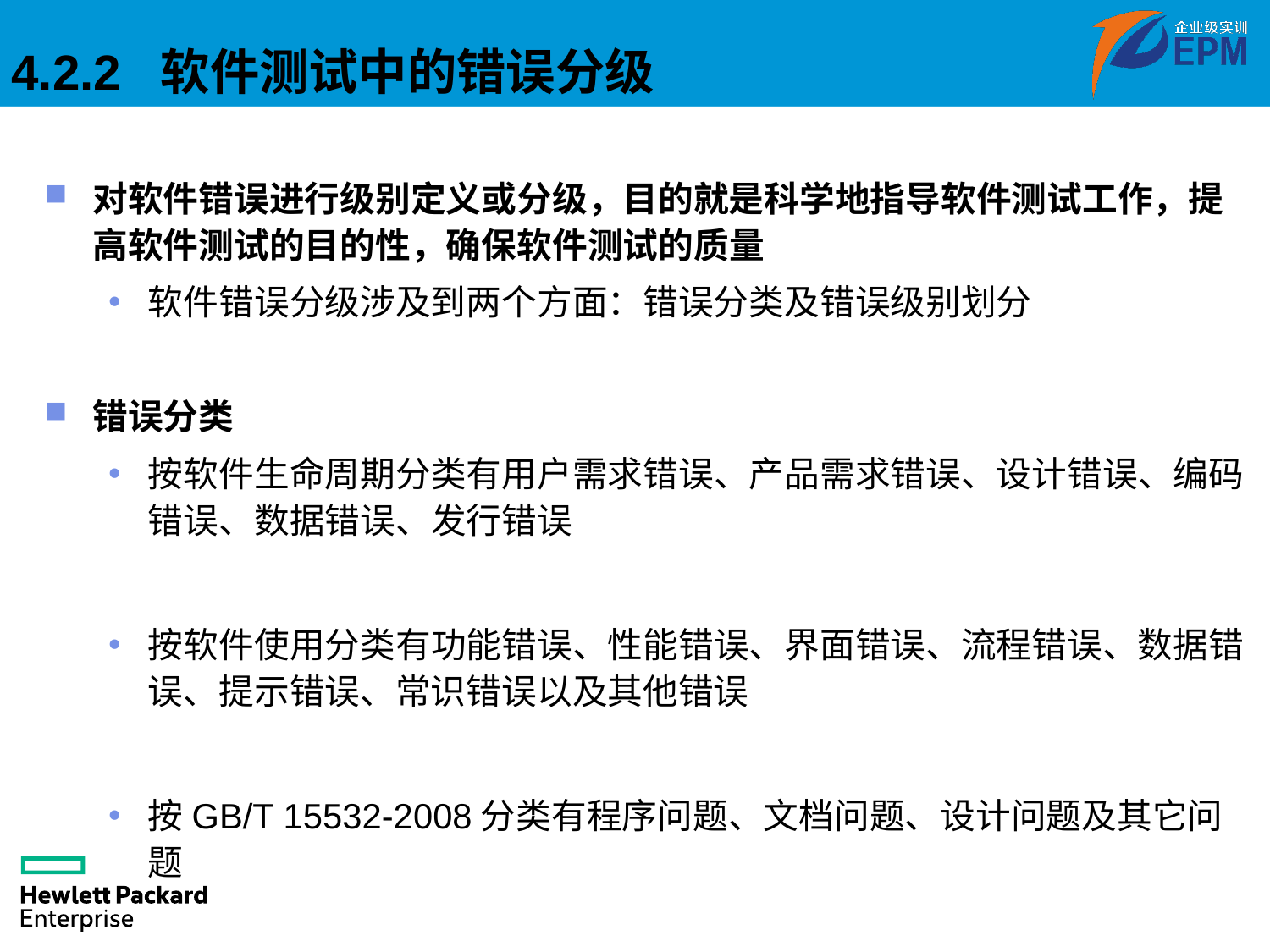

4.2.2  软件测试中的错误分级
对软件错误进行级别定义或分级，目的就是科学地指导软件测试工作，提高软件测试的目的性，确保软件测试的质量
软件错误分级涉及到两个方面：错误分类及错误级别划分

错误分类
按软件生命周期分类有用户需求错误、产品需求错误、设计错误、编码错误、数据错误、发行错误

按软件使用分类有功能错误、性能错误、界面错误、流程错误、数据错误、提示错误、常识错误以及其他错误

按GB/T 15532-2008分类有程序问题、文档问题、设计问题及其它问题